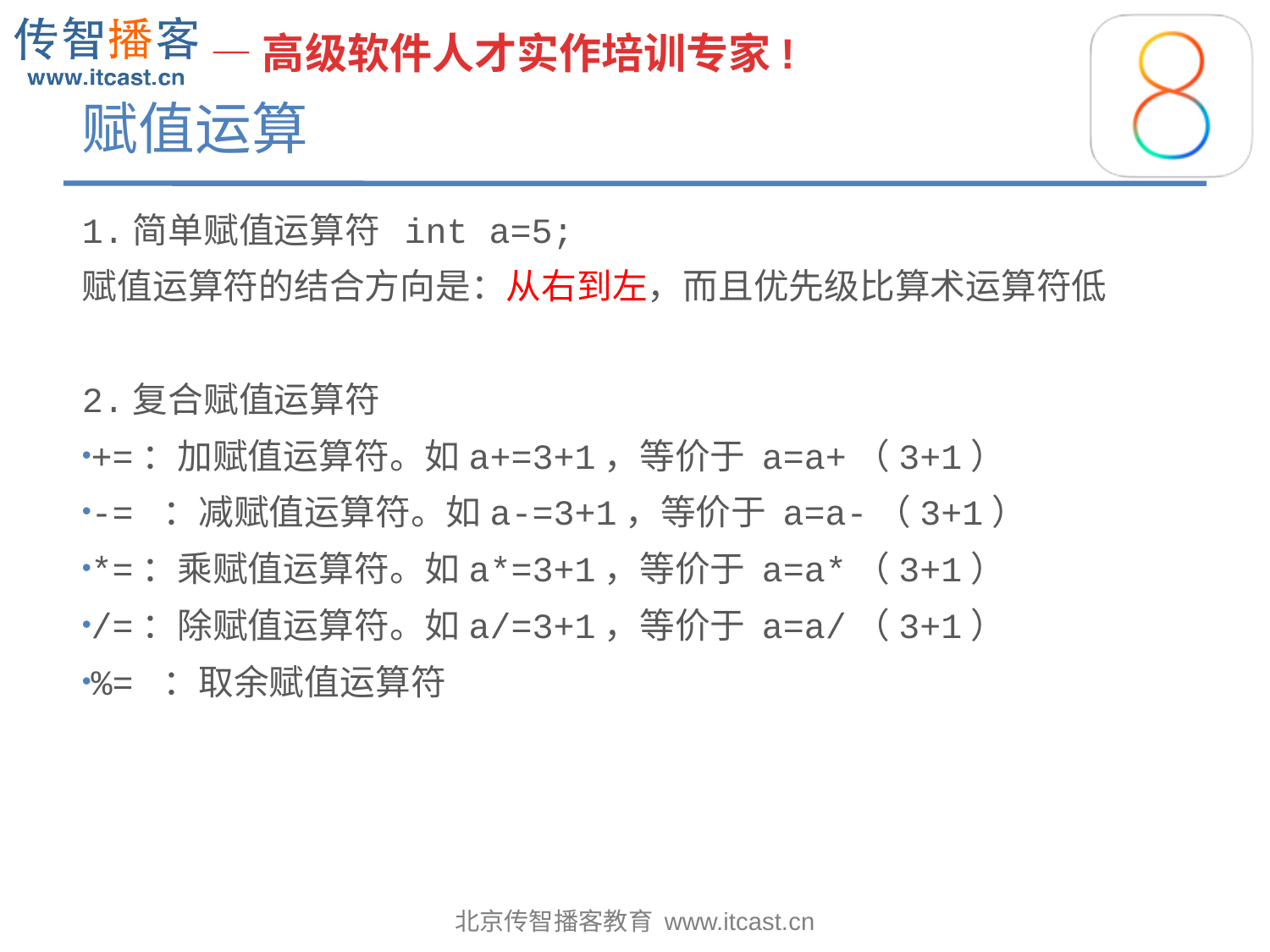

# 赋值运算
1.简单赋值运算符  int a=5;
赋值运算符的结合方向是：从右到左，而且优先级比算术运算符低

2.复合赋值运算符
+=：加赋值运算符。如a+=3+1，等价于 a=a+（3+1）
-= ：减赋值运算符。如a-=3+1，等价于 a=a-（3+1）
*=：乘赋值运算符。如a*=3+1，等价于 a=a*（3+1）
/=：除赋值运算符。如a/=3+1，等价于 a=a/（3+1）
%= ：取余赋值运算符